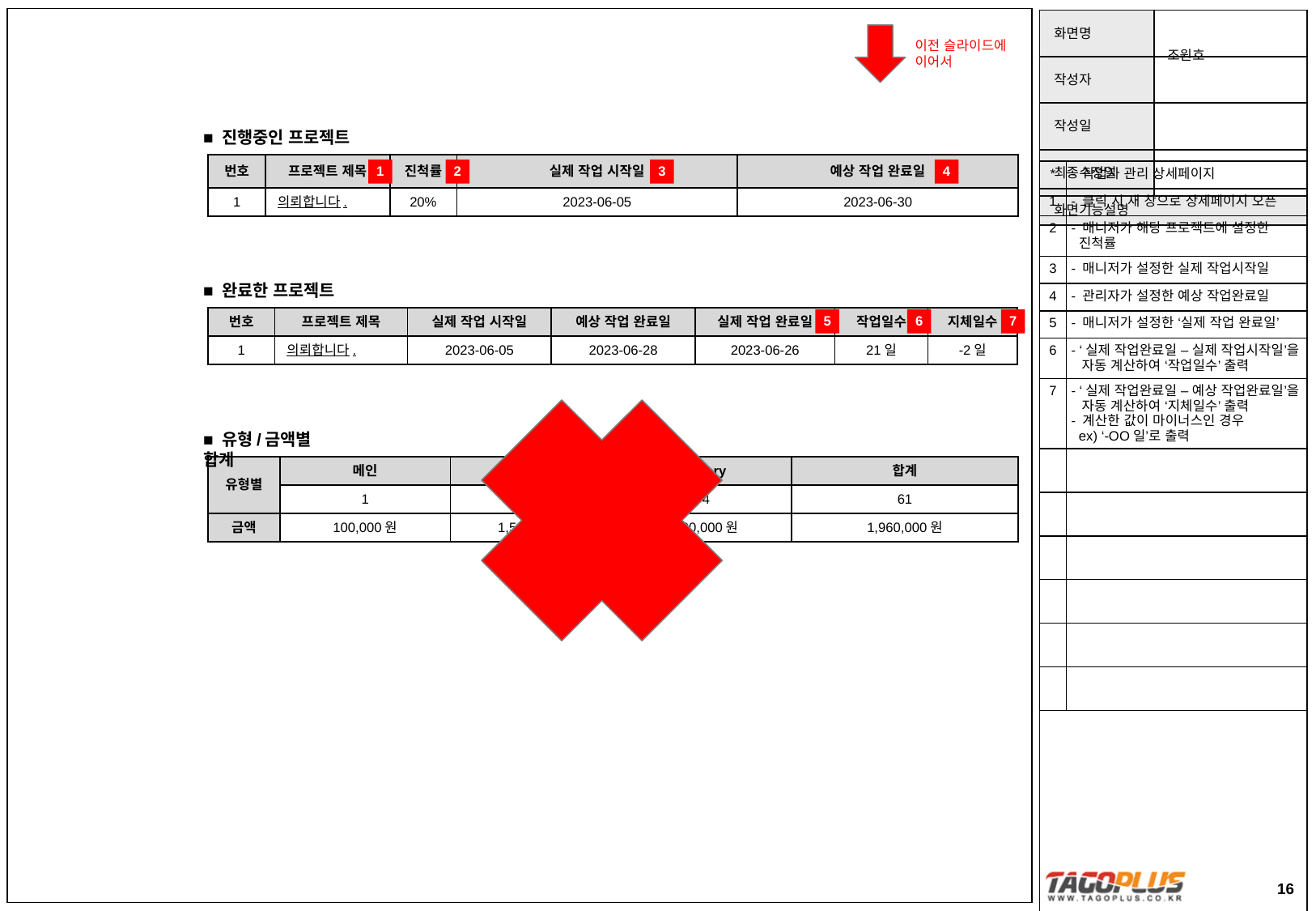

이전 슬라이드에
이어서
■ 진행중인 프로젝트
| 번호 | 프로젝트 제목 | 진척률 | 실제 작업 시작일 | 예상 작업 완료일 |
| --- | --- | --- | --- | --- |
| 1 | 의뢰합니다. | 20% | 2023-06-05 | 2023-06-30 |
1
2
3
4
| \* | - 작업자 관리 상세페이지 |
| --- | --- |
| 1 | - 클릭 시 새 창으로 상세페이지 오픈 |
| 2 | - 매니저가 해당 프로젝트에 설정한 진척률 |
| 3 | - 매니저가 설정한 실제 작업시작일 |
| 4 | - 관리자가 설정한 예상 작업완료일 |
| 5 | - 매니저가 설정한 ‘실제 작업 완료일’ |
| 6 | - ‘실제 작업완료일 – 실제 작업시작일’을 자동 계산하여 ‘작업일수’ 출력 |
| 7 | - ‘실제 작업완료일 – 예상 작업완료일’을 자동 계산하여 ‘지체일수’ 출력 - 계산한 값이 마이너스인 경우 ex) ‘-OO일’로 출력 |
|  |  |
|  |  |
|  |  |
|  |  |
|  |  |
|  |  |
■ 완료한 프로젝트
| 번호 | 프로젝트 제목 | 실제 작업 시작일 | 예상 작업 완료일 | 실제 작업 완료일 | 작업일수 | 지체일수 |
| --- | --- | --- | --- | --- | --- | --- |
| 1 | 의뢰합니다. | 2023-06-05 | 2023-06-28 | 2023-06-26 | 21일 | -2일 |
5
6
7

■ 유형/금액별 합계
| 유형별 | 메인 | html | jquery | 합계 |
| --- | --- | --- | --- | --- |
|  | 1 | 56 | 4 | 61 |
| 금액 | 100,000원 | 1,560,000원 | 300,000원 | 1,960,000원 |